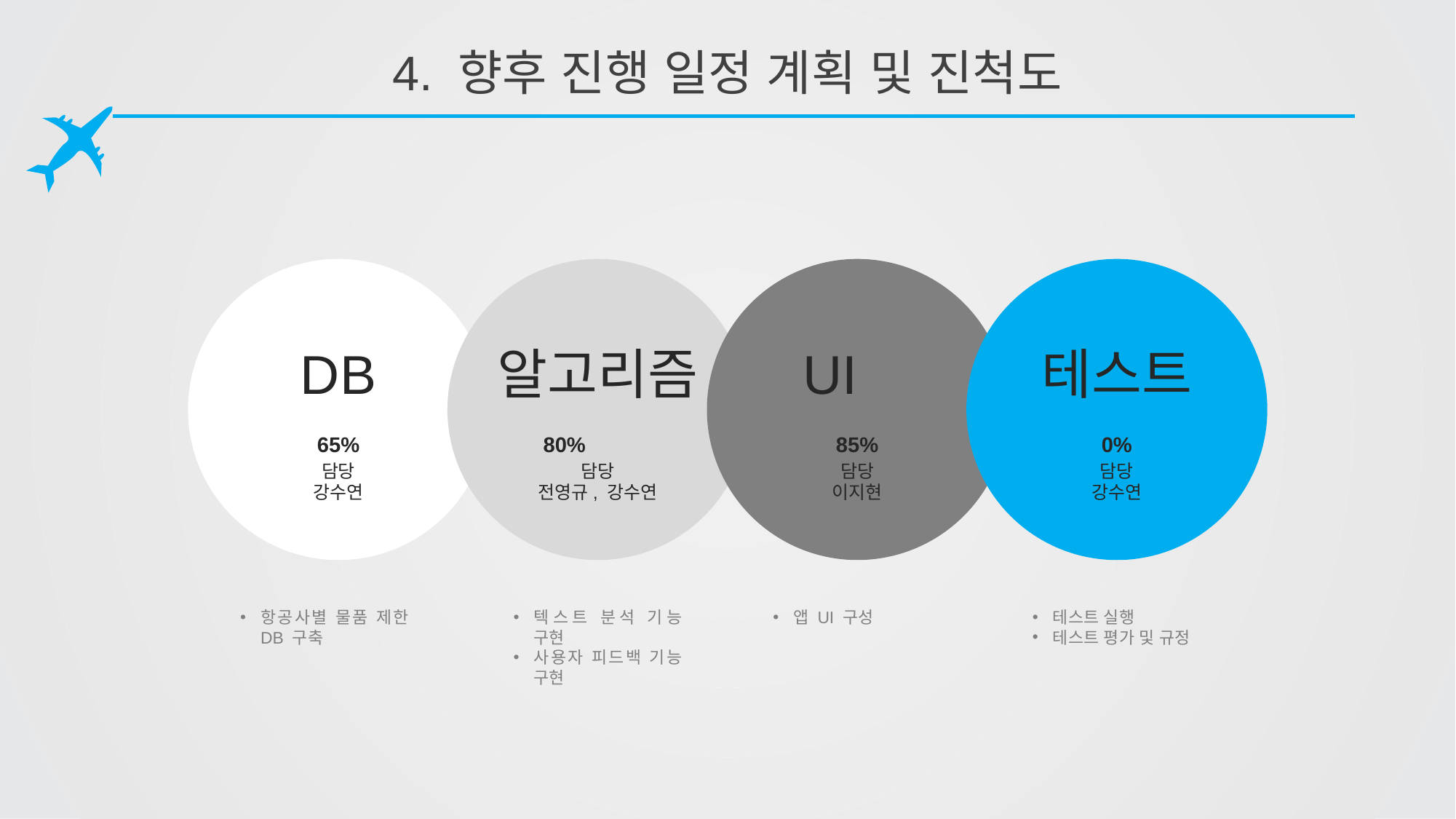

# 4. 향후 진행 일정 계획 및 진척도

DB
알고리즘
UI
테스트
65%
80%
85%
0%
담당
강수연
담당
전영규, 강수연
담당
이지현
담당
강수연
항공사별 물품 제한 DB 구축
텍스트 분석 기능 구현
사용자 피드백 기능 구현
앱 UI 구성
테스트 실행
테스트 평가 및 규정